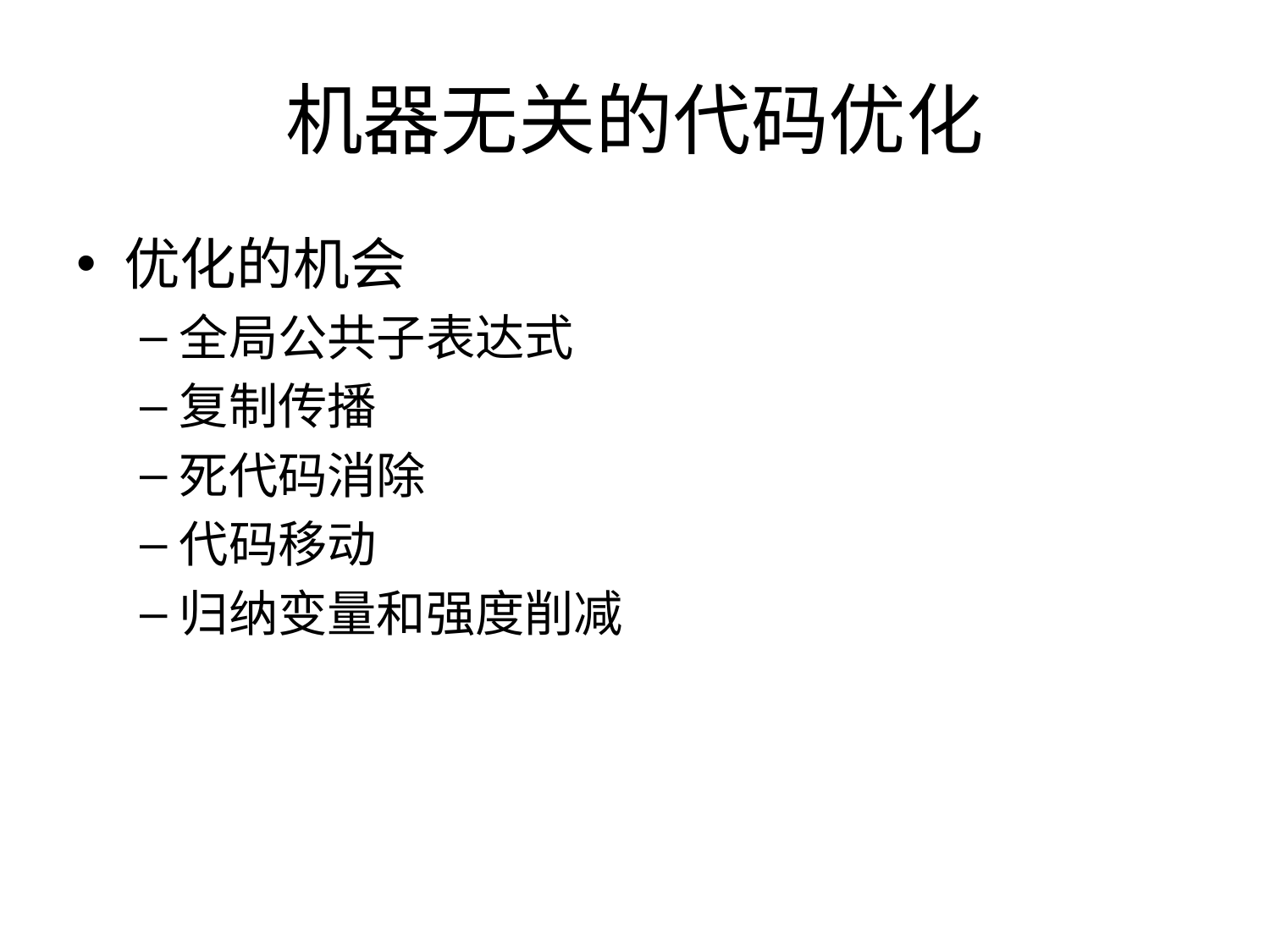

# 机器无关的代码优化
优化的机会
全局公共子表达式
复制传播
死代码消除
代码移动
归纳变量和强度削减